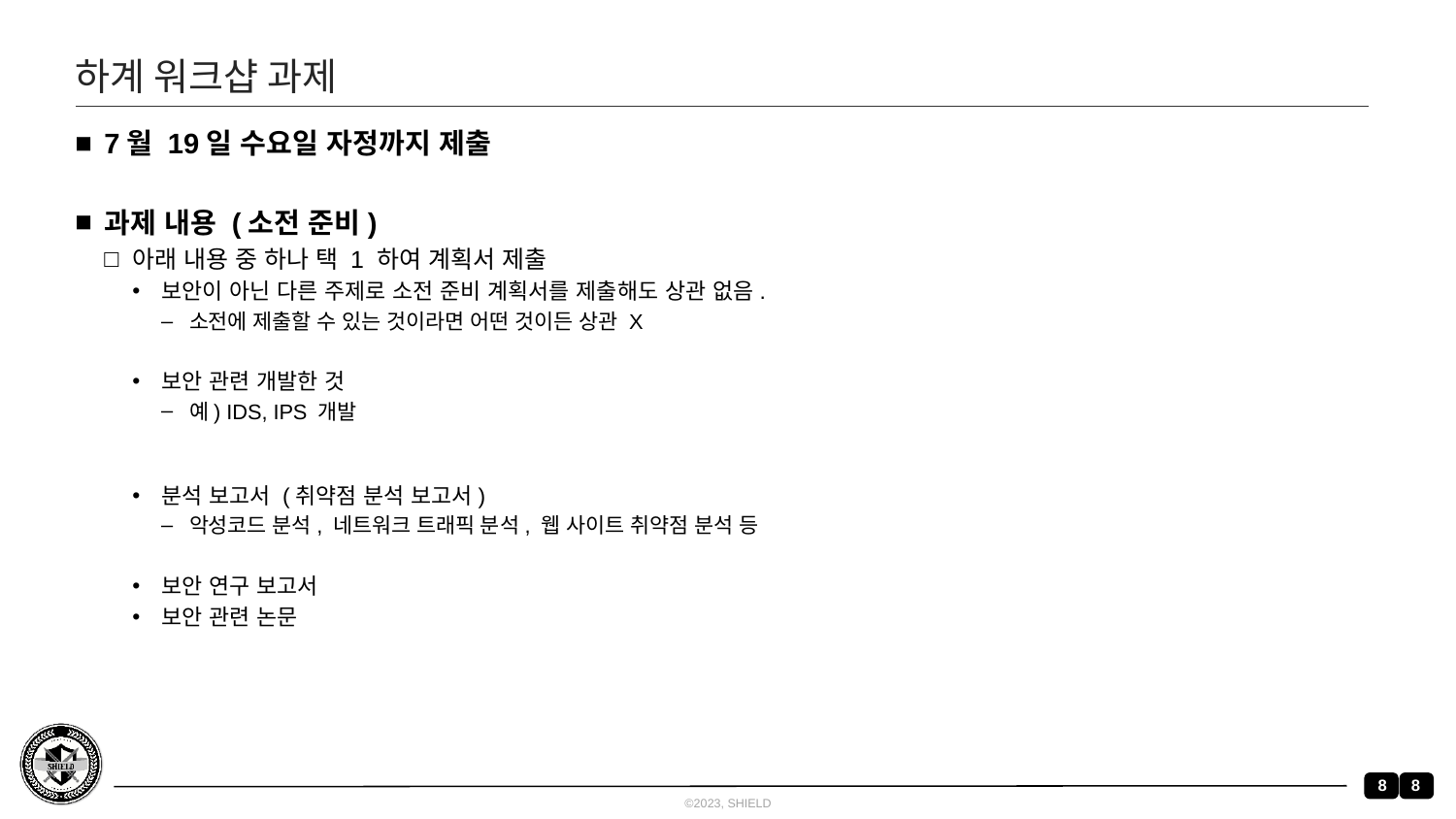

# 하계 워크샵 과제
7월 19일 수요일 자정까지 제출

과제 내용 (소전 준비)
아래 내용 중 하나 택 1 하여 계획서 제출
보안이 아닌 다른 주제로 소전 준비 계획서를 제출해도 상관 없음.
소전에 제출할 수 있는 것이라면 어떤 것이든 상관 X

보안 관련 개발한 것
예) IDS, IPS 개발

분석 보고서 (취약점 분석 보고서)
악성코드 분석, 네트워크 트래픽 분석, 웹 사이트 취약점 분석 등

보안 연구 보고서
보안 관련 논문